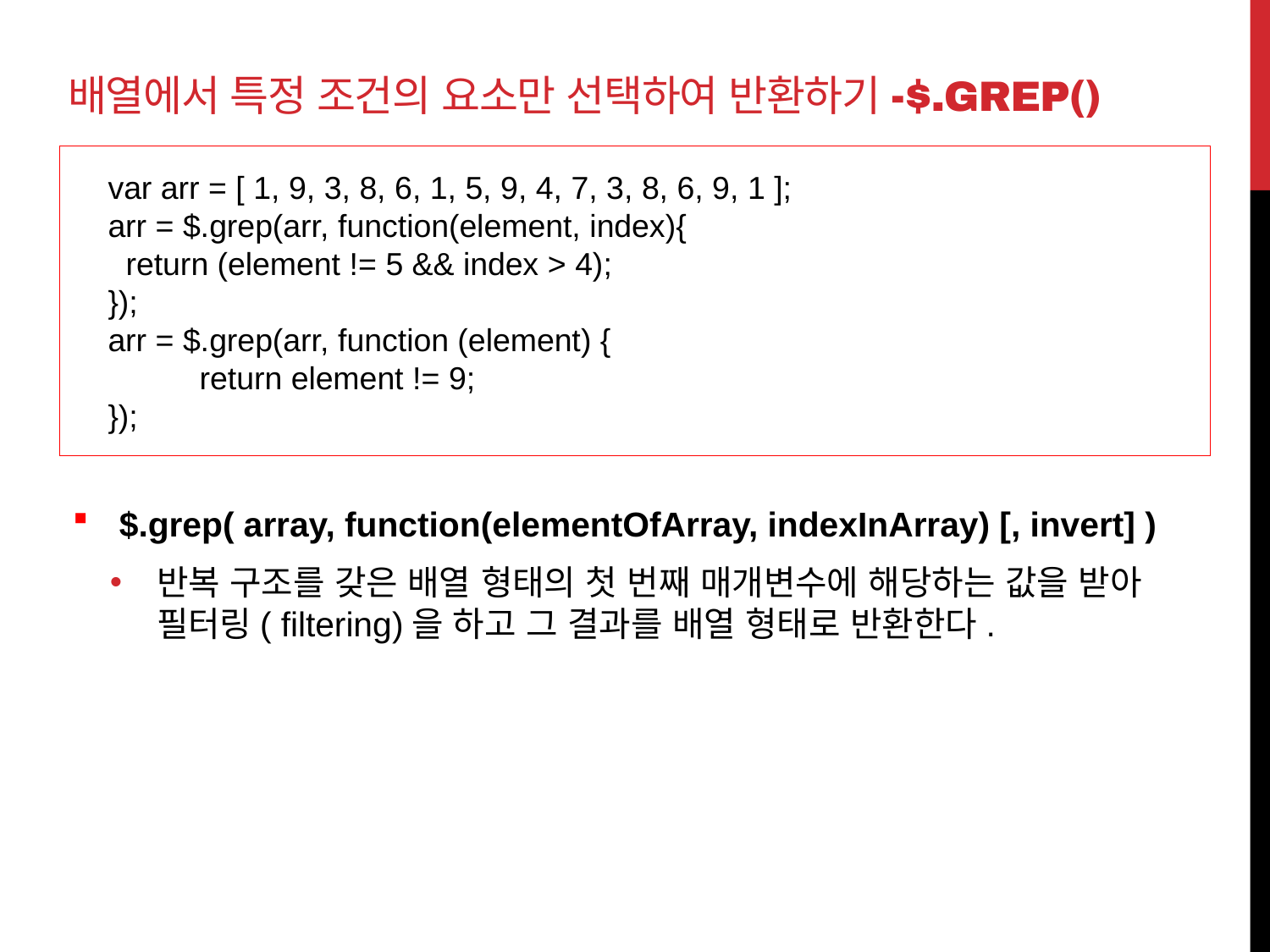

# 배열에서 특정 조건의 요소만 선택하여 반환하기-$.grep()
    var arr = [ 1, 9, 3, 8, 6, 1, 5, 9, 4, 7, 3, 8, 6, 9, 1 ];
    arr = $.grep(arr, function(element, index){
      return (element != 5 && index > 4);
    });
    arr = $.grep(arr, function (element) {
    	return element != 9;
    });
$.grep( array, function(elementOfArray, indexInArray) [, invert] )
반복 구조를 갖은 배열 형태의 첫 번째 매개변수에 해당하는 값을 받아 필터링( filtering)을 하고 그 결과를 배열 형태로 반환한다.